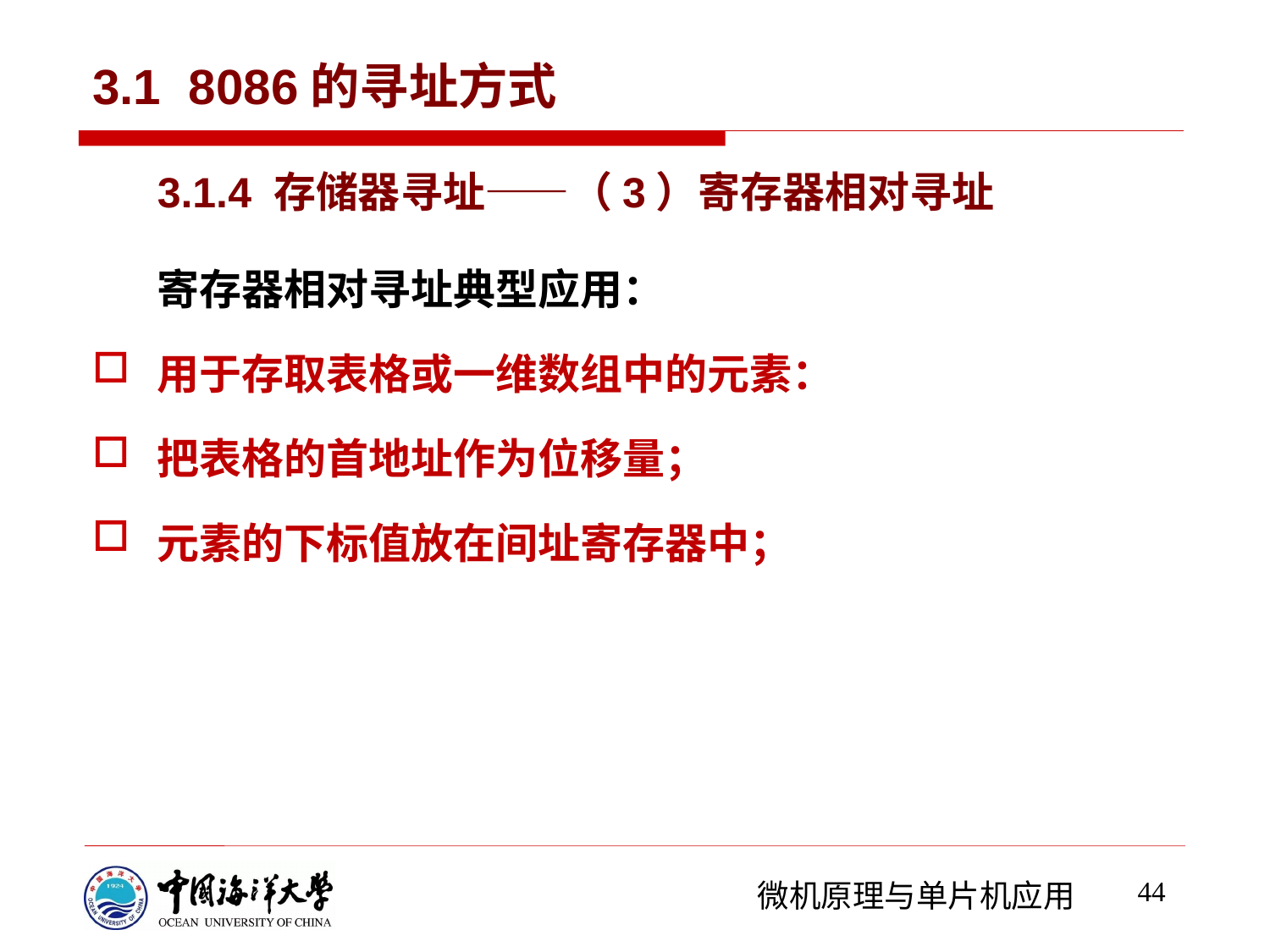

# 3.1  8086的寻址方式
3.1.4 存储器寻址——（3）寄存器相对寻址
寄存器相对寻址典型应用：
用于存取表格或一维数组中的元素：
把表格的首地址作为位移量；
元素的下标值放在间址寄存器中；

44